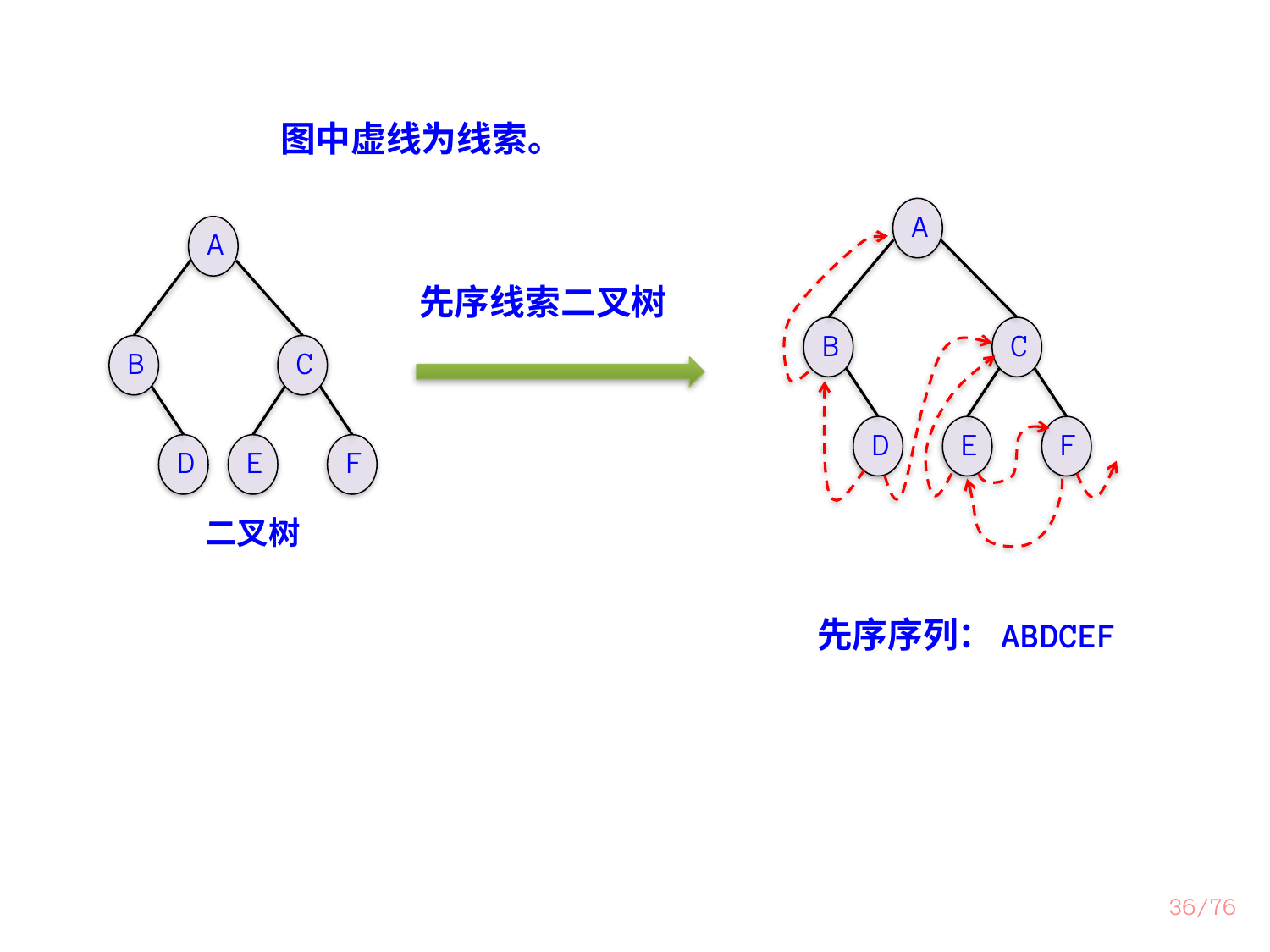

图中虚线为线索。
A

B
C

D
E
F

A
B
C
D
E
F
二叉树
先序线索二叉树

先序序列：ABDCEF
36/76